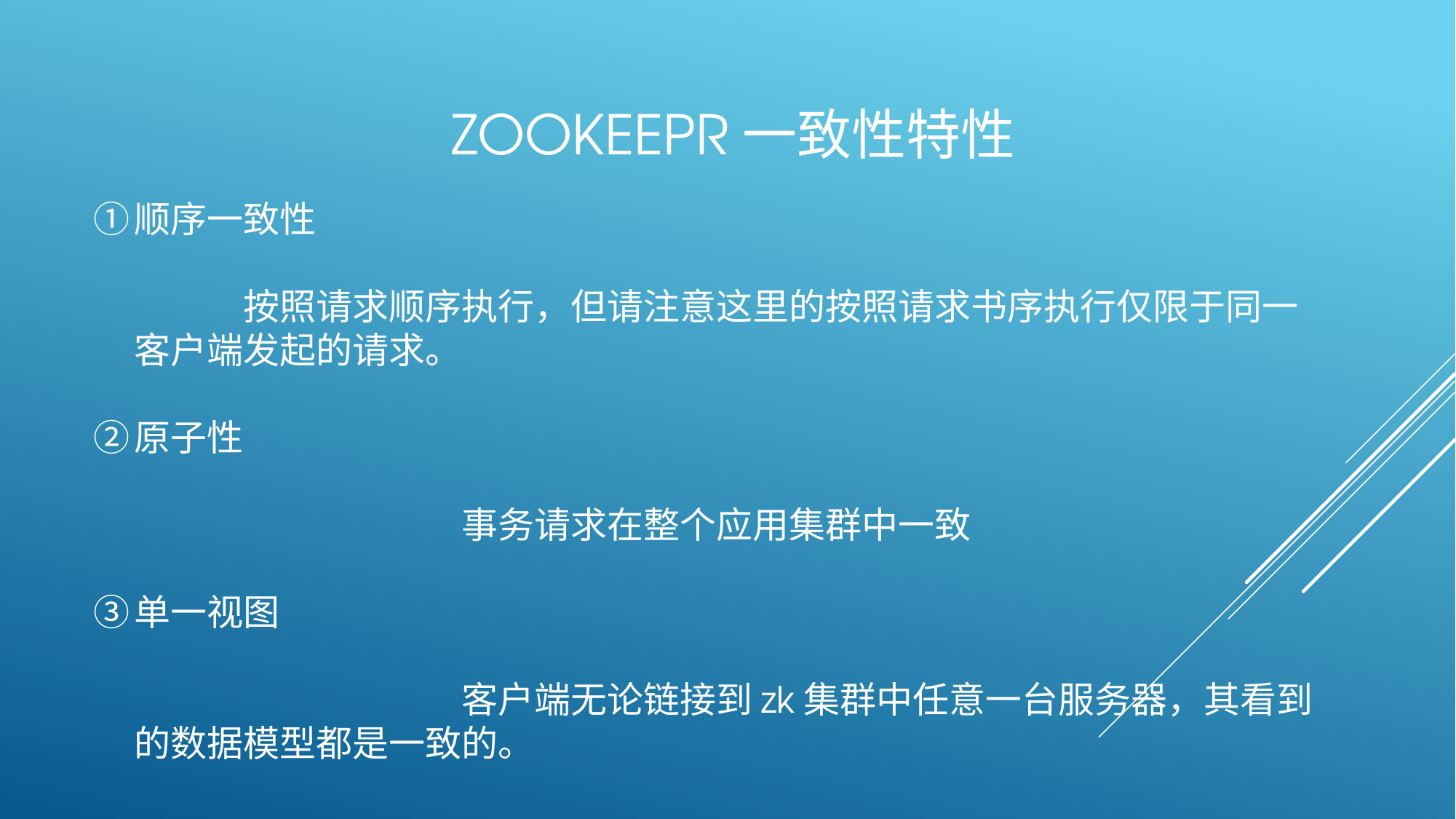

# Zookeepr一致性特性
顺序一致性  											                                                                       				按照请求顺序执行，但请注意这里的按照请求书序执行仅限于同一客户端发起的请求。
原子性												 							   			事务请求在整个应用集群中一致
单一视图 																		              			客户端无论链接到zk集群中任意一台服务器，其看到的数据模型都是一致的。